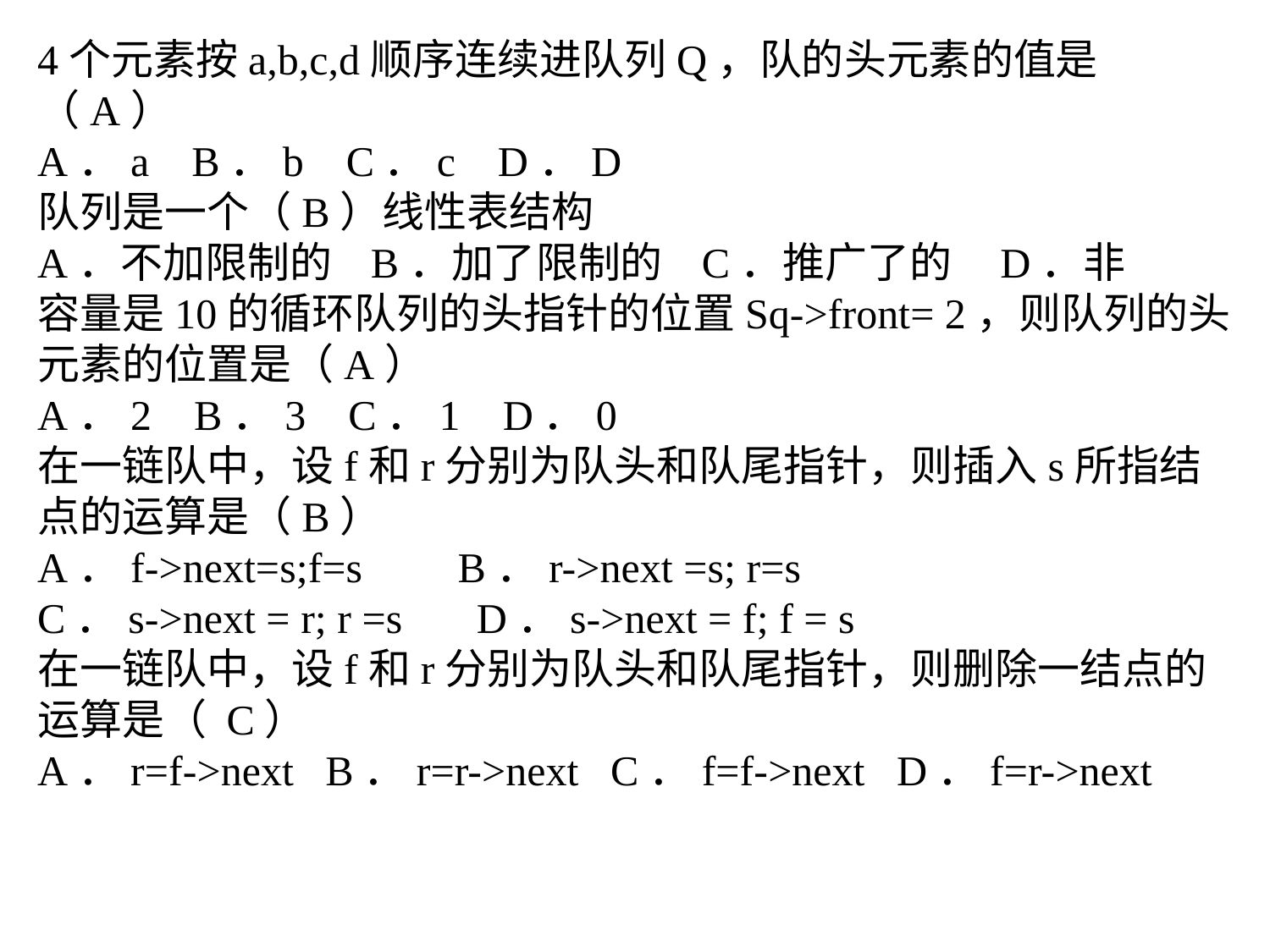

4个元素按a,b,c,d顺序连续进队列Q，队的头元素的值是（A）
A．a    B．b    C．c    D．D
队列是一个（B）线性表结构
A．不加限制的   B．加了限制的   C．推广了的    D．非
容量是10的循环队列的头指针的位置Sq->front= 2，则队列的头元素的位置是（A）
A．2    B．3    C．1    D．0
在一链队中，设f和r分别为队头和队尾指针，则插入s所指结点的运算是（B）
A．f->next=s;f=s         B．r->next =s; r=s
C．s->next = r; r =s       D．s->next = f; f = s
在一链队中，设f和r分别为队头和队尾指针，则删除一结点的运算是（ C）
A．r=f->next   B．r=r->next   C．f=f->next   D．f=r->next